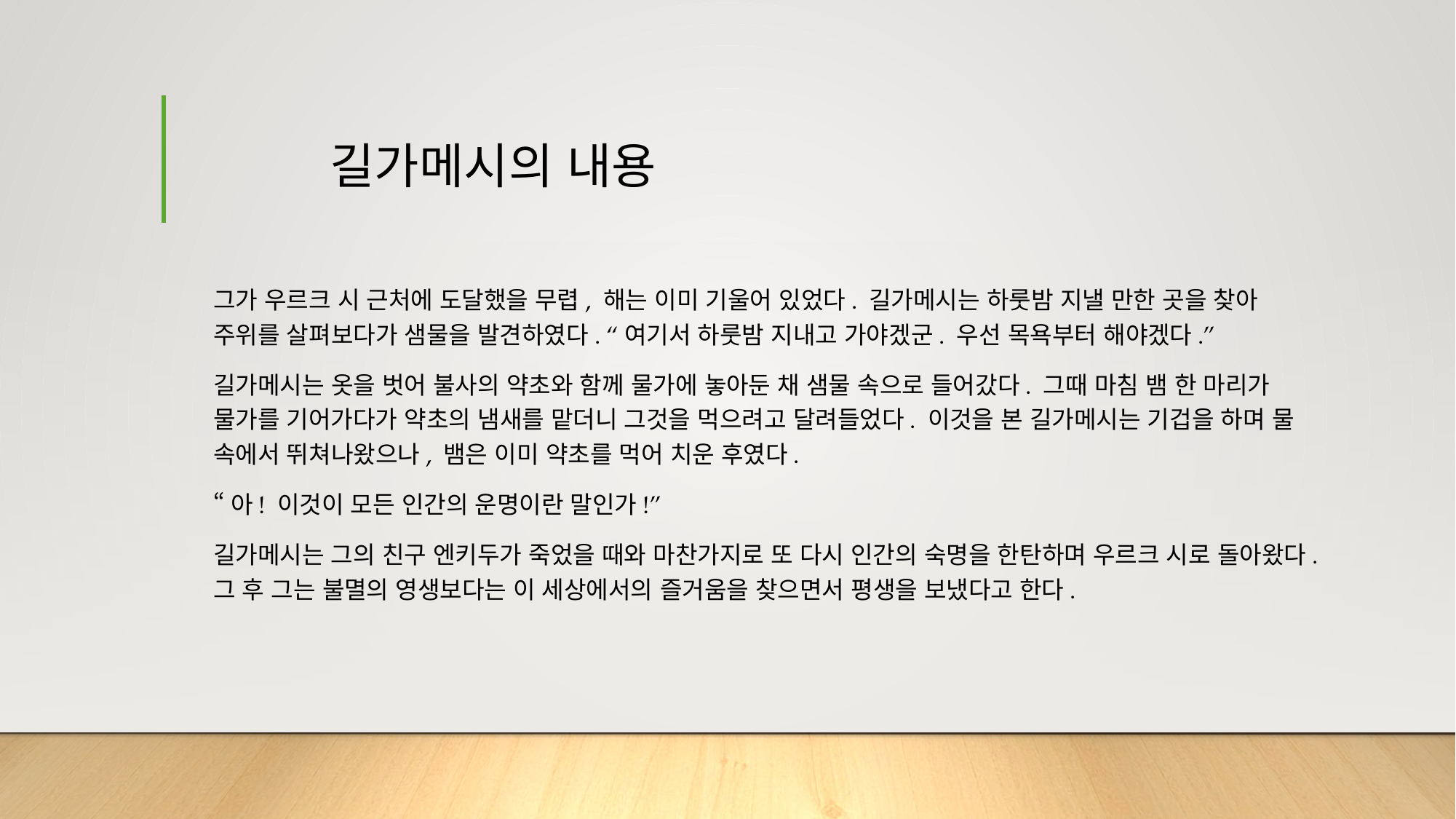

# 길가메시의 내용
그가 우르크 시 근처에 도달했을 무렵, 해는 이미 기울어 있었다. 길가메시는 하룻밤 지낼 만한 곳을 찾아 주위를 살펴보다가 샘물을 발견하였다. “여기서 하룻밤 지내고 가야겠군. 우선 목욕부터 해야겠다.”
길가메시는 옷을 벗어 불사의 약초와 함께 물가에 놓아둔 채 샘물 속으로 들어갔다. 그때 마침 뱀 한 마리가 물가를 기어가다가 약초의 냄새를 맡더니 그것을 먹으려고 달려들었다. 이것을 본 길가메시는 기겁을 하며 물 속에서 뛰쳐나왔으나, 뱀은 이미 약초를 먹어 치운 후였다.
“아! 이것이 모든 인간의 운명이란 말인가!”
길가메시는 그의 친구 엔키두가 죽었을 때와 마찬가지로 또 다시 인간의 숙명을 한탄하며 우르크 시로 돌아왔다. 그 후 그는 불멸의 영생보다는 이 세상에서의 즐거움을 찾으면서 평생을 보냈다고 한다.